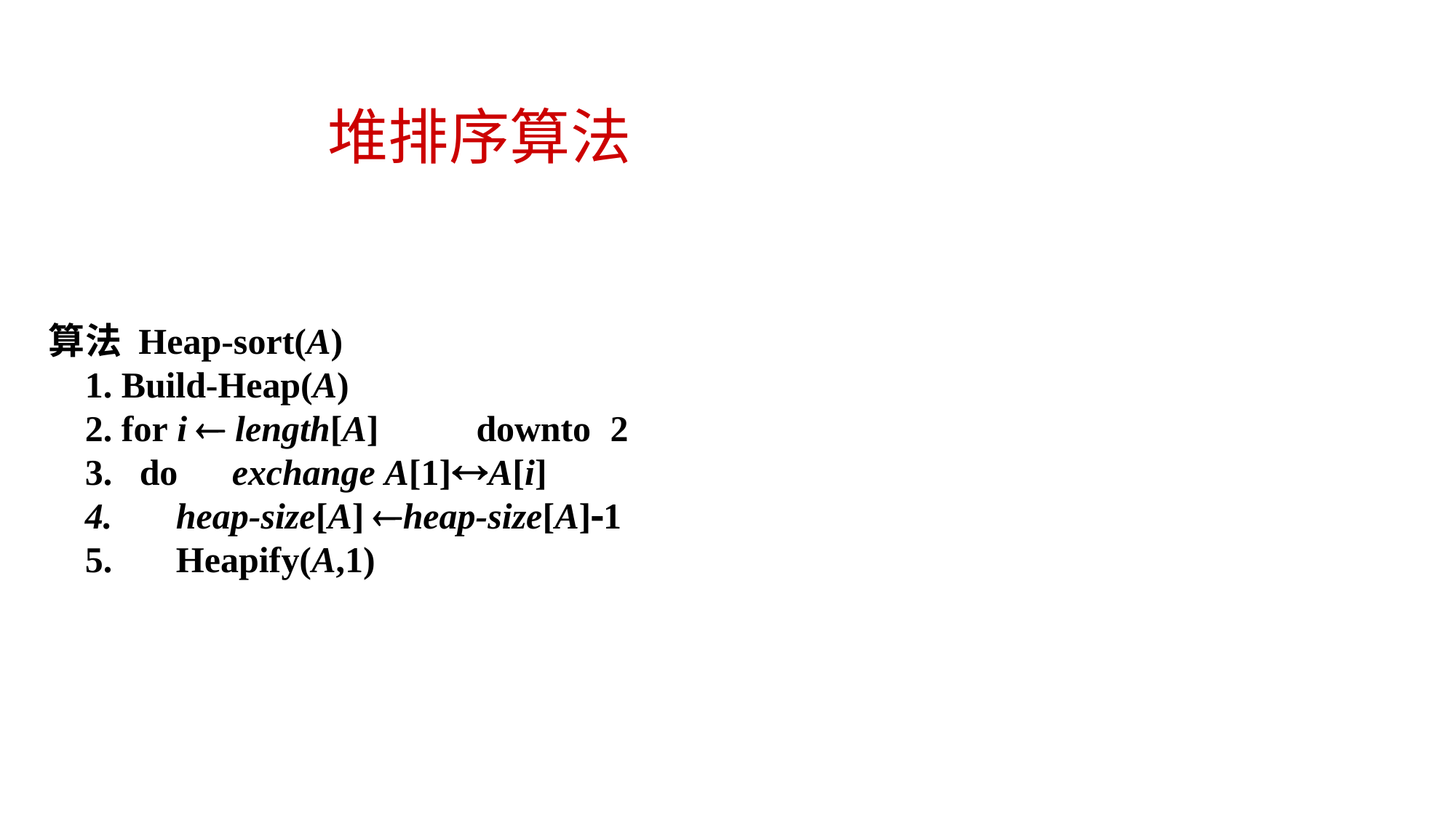

# 堆排序算法
算法 Heap-sort(A)
Build-Heap(A)
for i ← length[A]	downto	2
do	exchange A[1]↔A[i]
heap-size[A] ←heap-size[A]−1
Heapify(A,1)